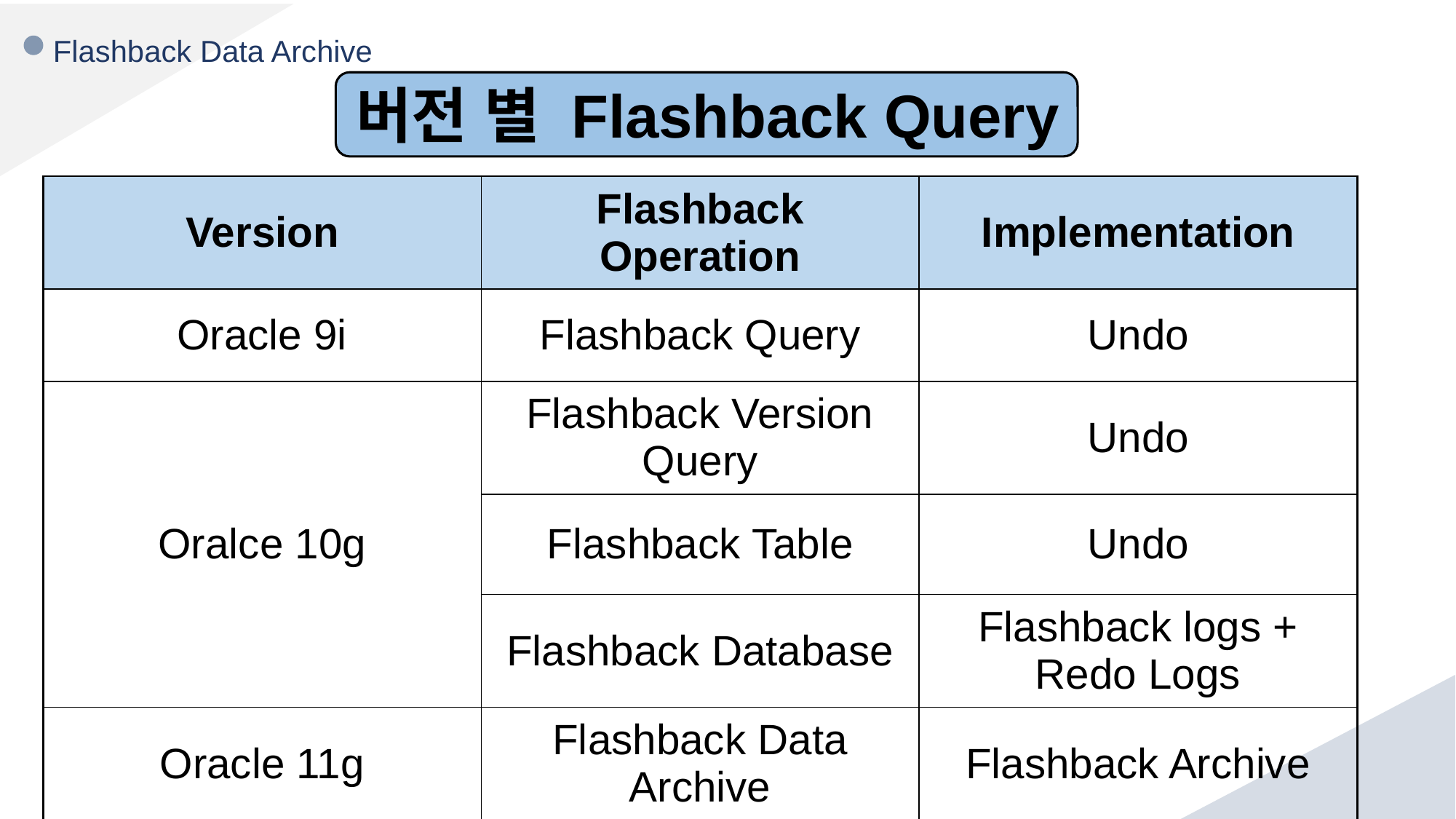

Flashback Data Archive

버전 별 Flashback Query
| Version | Flashback Operation | Implementation |
| --- | --- | --- |
| Oracle 9i | Flashback Query | Undo |
| Oralce 10g | Flashback Version Query | Undo |
|  | Flashback Table | Undo |
|  | Flashback Database | Flashback logs + Redo Logs |
| Oracle 11g | Flashback Data Archive | Flashback Archive |